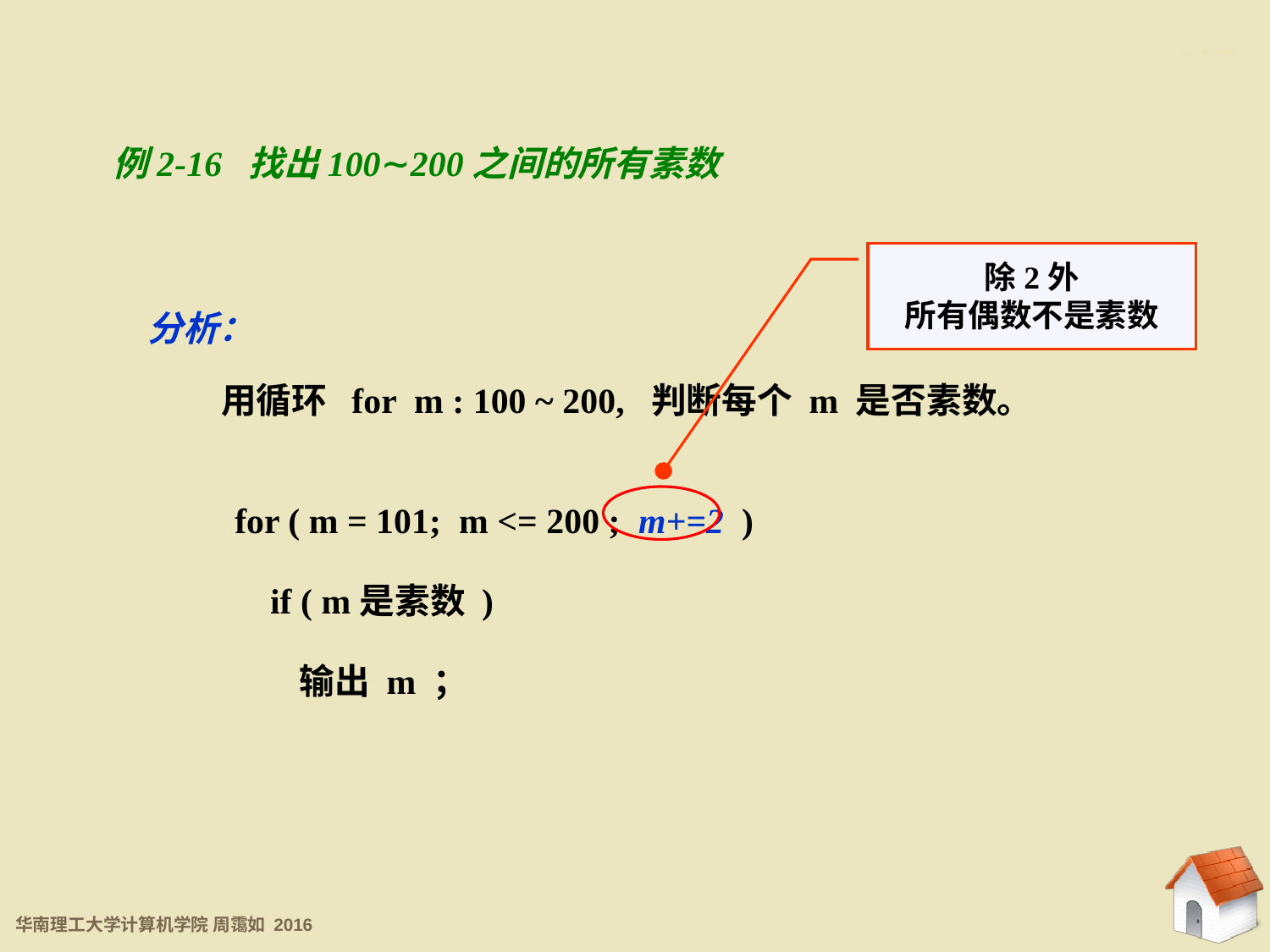

2.2.4  循环的嵌套
例2-16  找出100∼200之间的所有素数
除2外
所有偶数不是素数
分析：
        用循环  for  m : 100 ~ 200,  判断每个 m 是否素数。
for ( m = 101;  m <= 200 ;  m+=2  )
    if ( m是素数 )
       输出 m ；